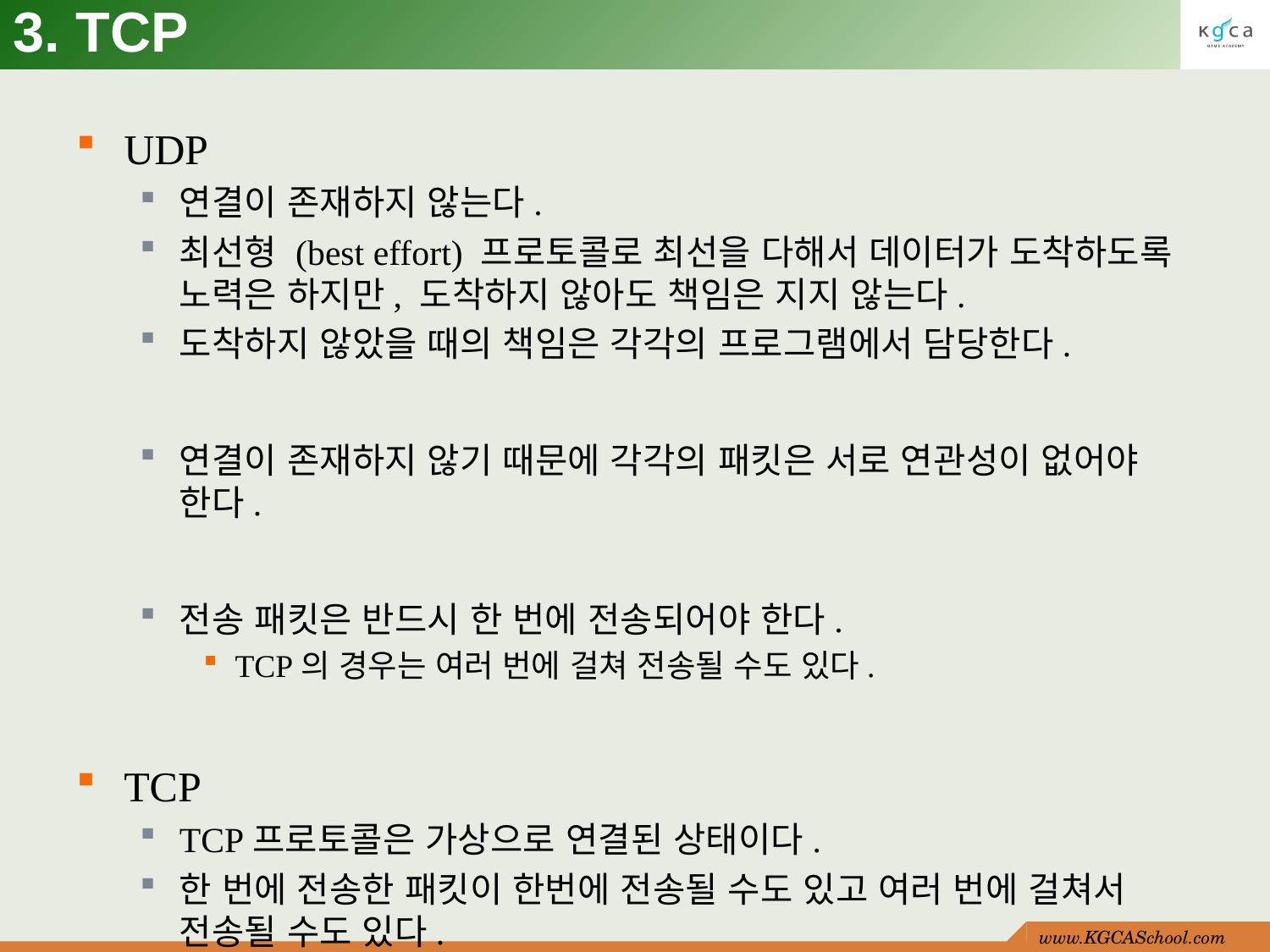

# 3. TCP
UDP
연결이 존재하지 않는다.
최선형 (best effort) 프로토콜로 최선을 다해서 데이터가 도착하도록 노력은 하지만, 도착하지 않아도 책임은 지지 않는다.
도착하지 않았을 때의 책임은 각각의 프로그램에서 담당한다.

연결이 존재하지 않기 때문에 각각의 패킷은 서로 연관성이 없어야 한다.

전송 패킷은 반드시 한 번에 전송되어야 한다.
TCP의 경우는 여러 번에 걸쳐 전송될 수도 있다.

TCP
TCP프로토콜은 가상으로 연결된 상태이다.
한 번에 전송한 패킷이 한번에 전송될 수도 있고 여러 번에 걸쳐서 전송될 수도 있다.